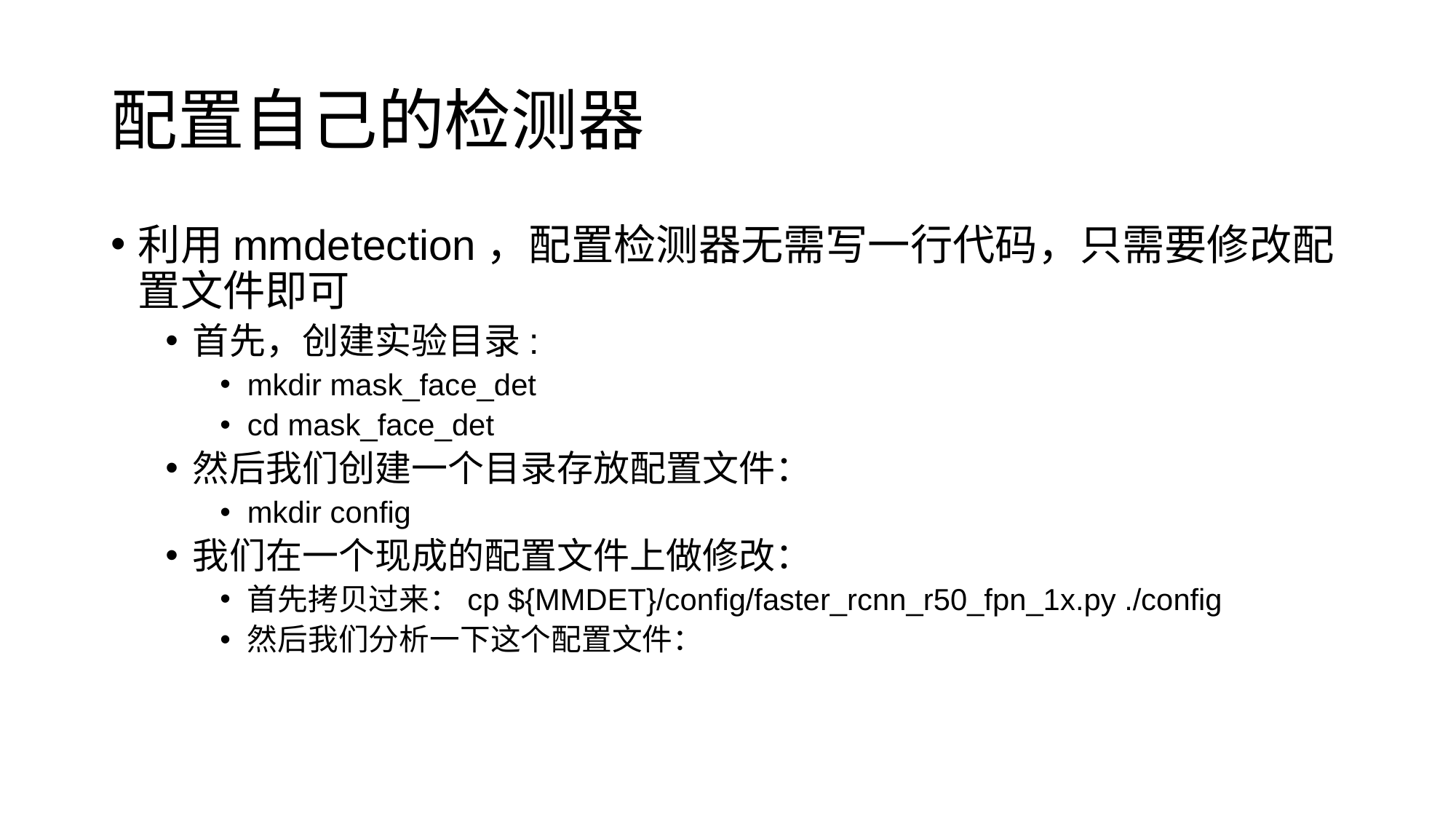

# 配置自己的检测器
利用mmdetection，配置检测器无需写一行代码，只需要修改配置文件即可
首先，创建实验目录:
mkdir mask_face_det
cd mask_face_det
然后我们创建一个目录存放配置文件：
mkdir config
我们在一个现成的配置文件上做修改：
首先拷贝过来：cp ${MMDET}/config/faster_rcnn_r50_fpn_1x.py ./config
然后我们分析一下这个配置文件：